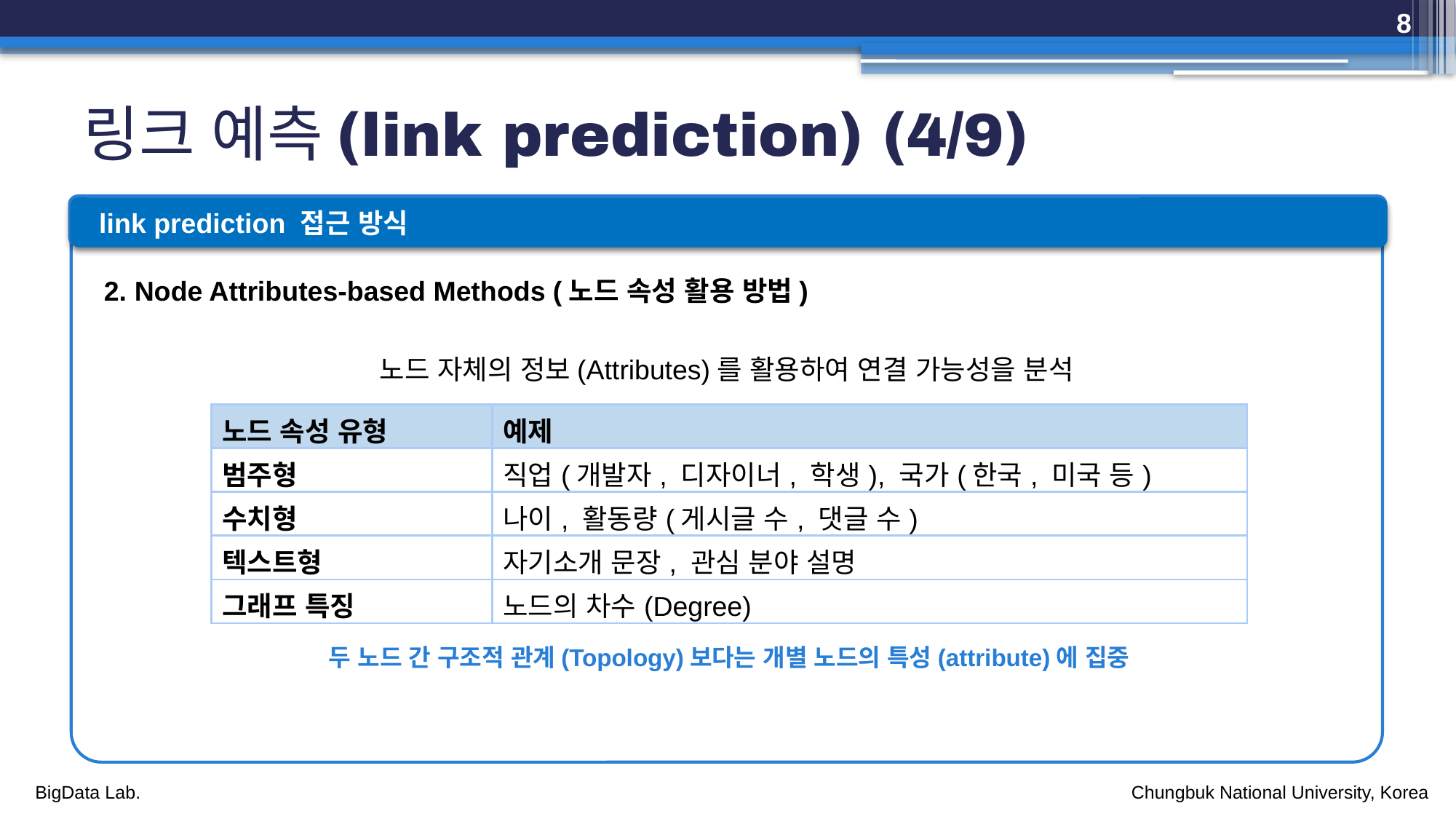

8
# 링크 예측(link prediction) (4/9)

link prediction

link prediction 접근 방식
2. Node Attributes-based Methods (노드 속성 활용 방법)
노드 자체의 정보(Attributes)를 활용하여 연결 가능성을 분석
| 노드 속성 유형 | 예제 |
| --- | --- |
| 범주형 | 직업(개발자, 디자이너, 학생), 국가(한국, 미국 등) |
| 수치형 | 나이, 활동량(게시글 수, 댓글 수) |
| 텍스트형 | 자기소개 문장, 관심 분야 설명 |
| 그래프 특징 | 노드의 차수(Degree) |
두 노드 간 구조적 관계(Topology)보다는 개별 노드의 특성(attribute)에 집중